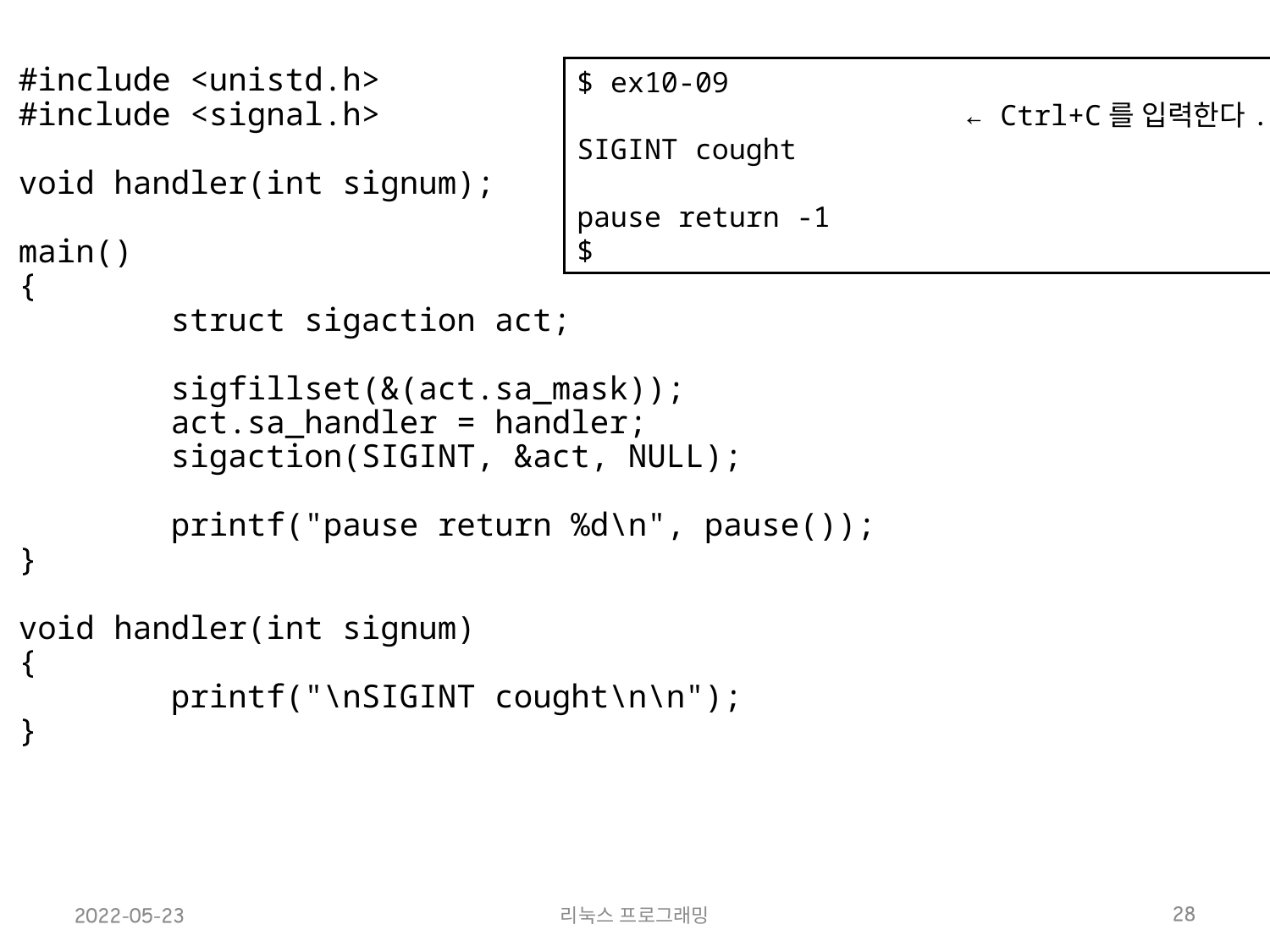

01 #include <unistd.h>
02 #include <signal.h>
03
04 void handler(int signum);
05
06 main()
07 {
08         struct sigaction act;
09
10         sigfillset(&(act.sa_mask));
11         act.sa_handler = handler;
12         sigaction(SIGINT, &act, NULL);
13
14         printf("pause return %d\n", pause());
15 }
16
17 void handler(int signum)
18 {
19         printf("\nSIGINT cought\n\n");
20 }
$ ex10-09
                       ← Ctrl+C를 입력한다.
SIGINT cought
pause return -1
$
2022-05-23
리눅스 프로그래밍
28